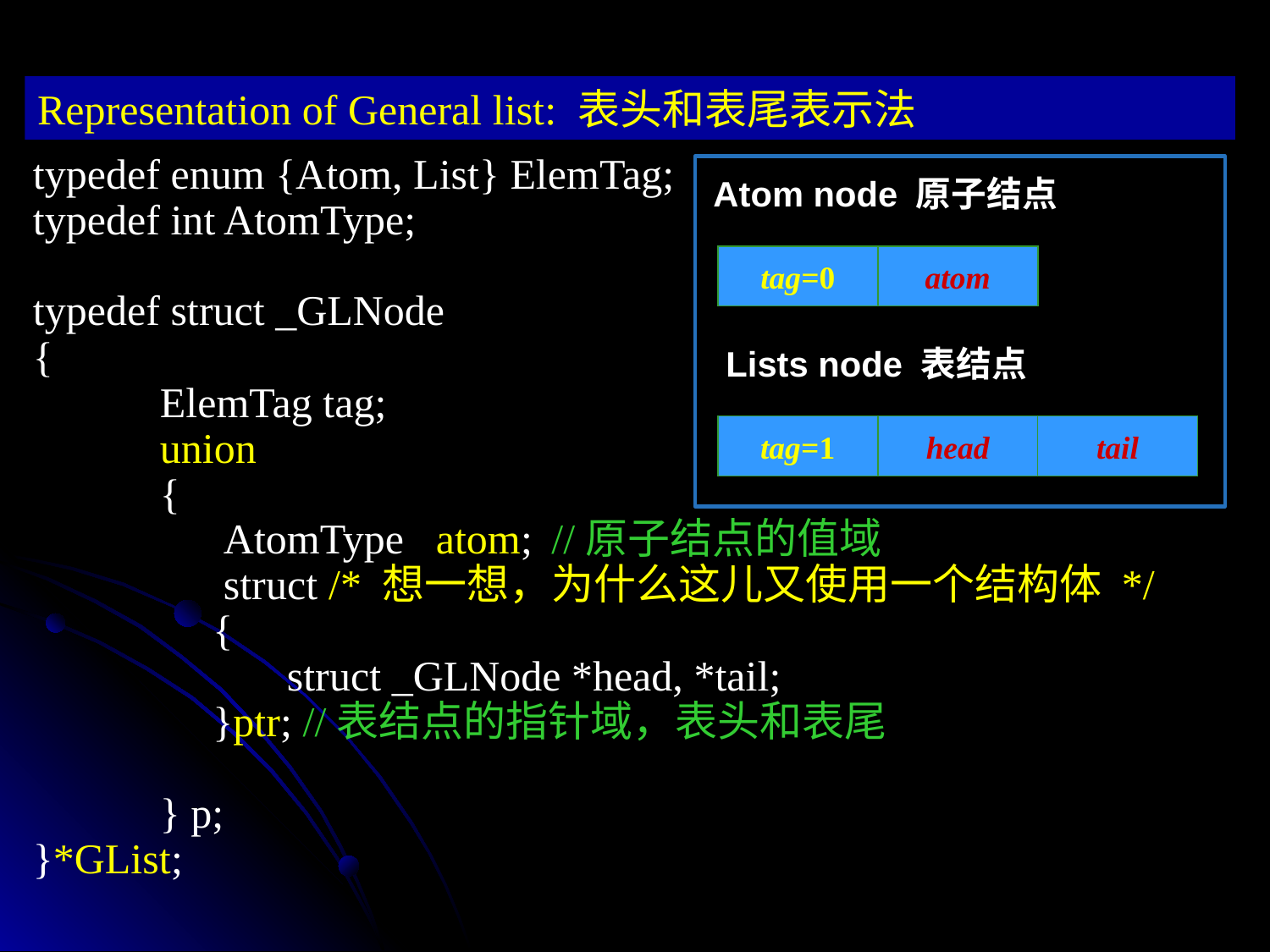

Representation of General list: 表头和表尾表示法
typedef enum {Atom, List} ElemTag;
typedef int AtomType;

typedef struct _GLNode
{
	ElemTag tag;
	union
	{
	      AtomType   atom;	 //原子结点的值域
	      struct /* 想一想，为什么这儿又使用一个结构体 */
	     {
		struct _GLNode *head, *tail;
	     }ptr; //表结点的指针域，表头和表尾

	} p;
}*GList;

Atom node 原子结点
tag=0
atom
Lists node 表结点
tag=1
head
tail